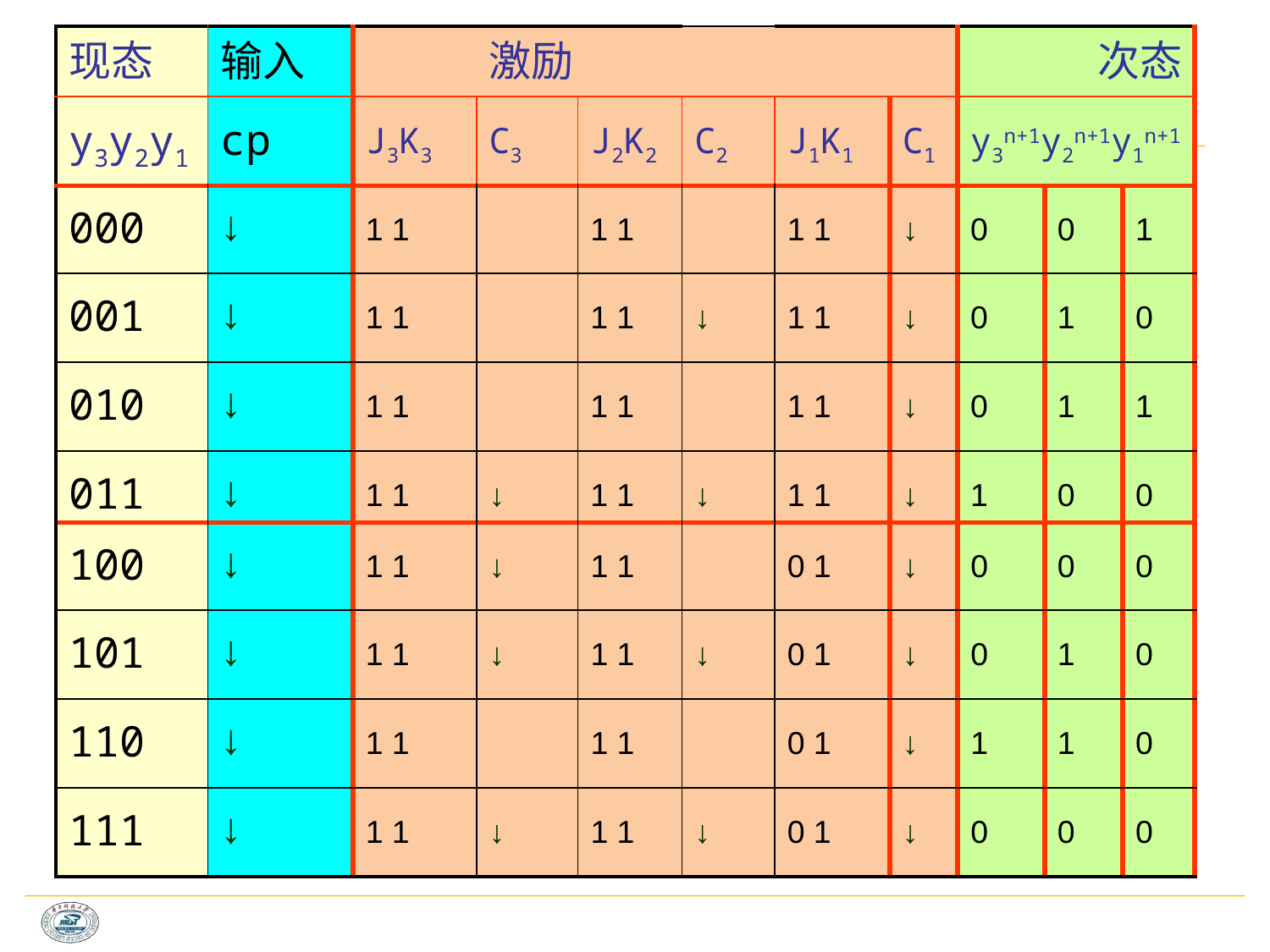

# MOOC题
| 现态 | 输入 |  | 激励 |  |  |  |  |  | 次态 |  |  |
| --- | --- | --- | --- | --- | --- | --- | --- | --- | --- | --- | --- |
| y3y2y1 | cp | J3K3 | C3 | J2K2 | C2 | J1K1 | C1 |  | y3n+1y2n+1y1n+1 |  |  |
| 000 | ↓ | 1 1 |  | 1 1 |  | 1 1 | ↓ |  | 0 | 0 | 1 |
| 001 | ↓ | 1 1 |  | 1 1 | ↓ | 1 1 | ↓ |  | 0 | 1 | 0 |
| 010 | ↓ | 1 1 |  | 1 1 |  | 1 1 | ↓ |  | 0 | 1 | 1 |
| 011 | ↓ | 1 1 | ↓ | 1 1 | ↓ | 1 1 | ↓ |  | 1 | 0 | 0 |
| 100 | ↓ | 1 1 | ↓ | 1 1 |  | 0 1 | ↓ | 0 | 0 | 0 |
| --- | --- | --- | --- | --- | --- | --- | --- | --- | --- | --- |
| 101 | ↓ | 1 1 | ↓ | 1 1 | ↓ | 0 1 | ↓ | 0 | 1 | 0 |
| 110 | ↓ | 1 1 |  | 1 1 |  | 0 1 | ↓ | 1 | 1 | 0 |
| 111 | ↓ | 1 1 | ↓ | 1 1 | ↓ | 0 1 | ↓ | 0 | 0 | 0 |
38
数字电路与逻辑设计